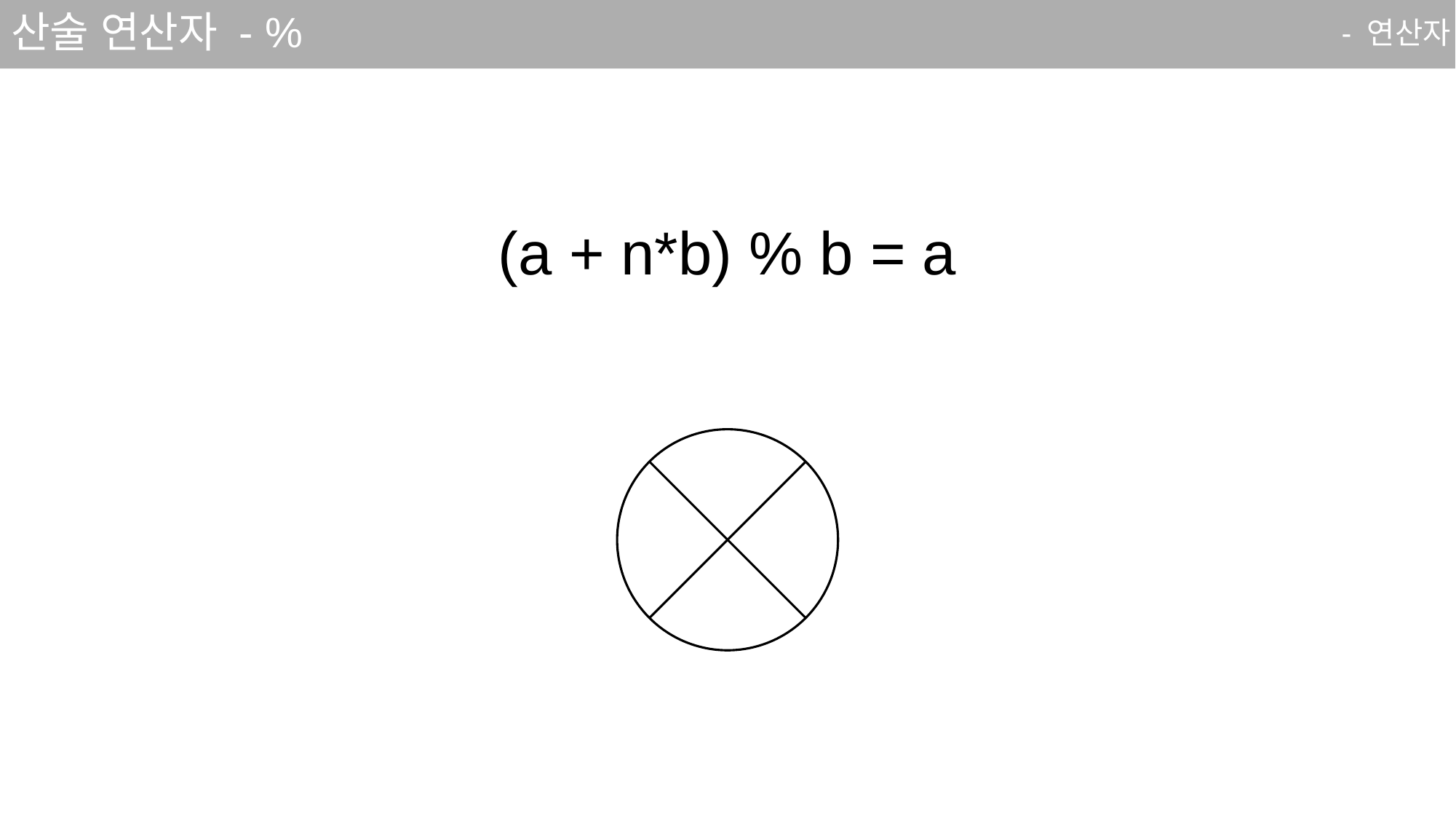

# 산술 연산자 - %
- 연산자
(a + n*b) % b = a